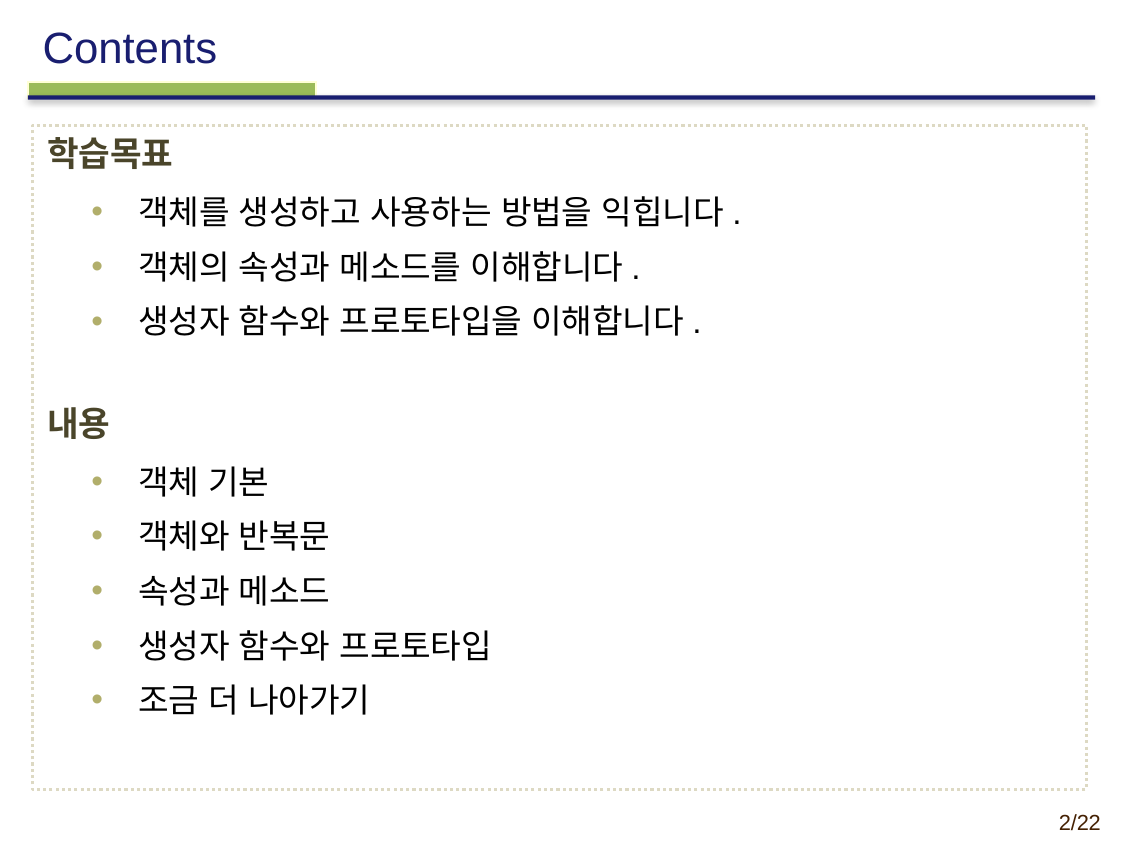

학습목표
객체를 생성하고 사용하는 방법을 익힙니다.
객체의 속성과 메소드를 이해합니다.
생성자 함수와 프로토타입을 이해합니다.

내용
객체 기본
객체와 반복문
속성과 메소드
생성자 함수와 프로토타입
조금 더 나아가기